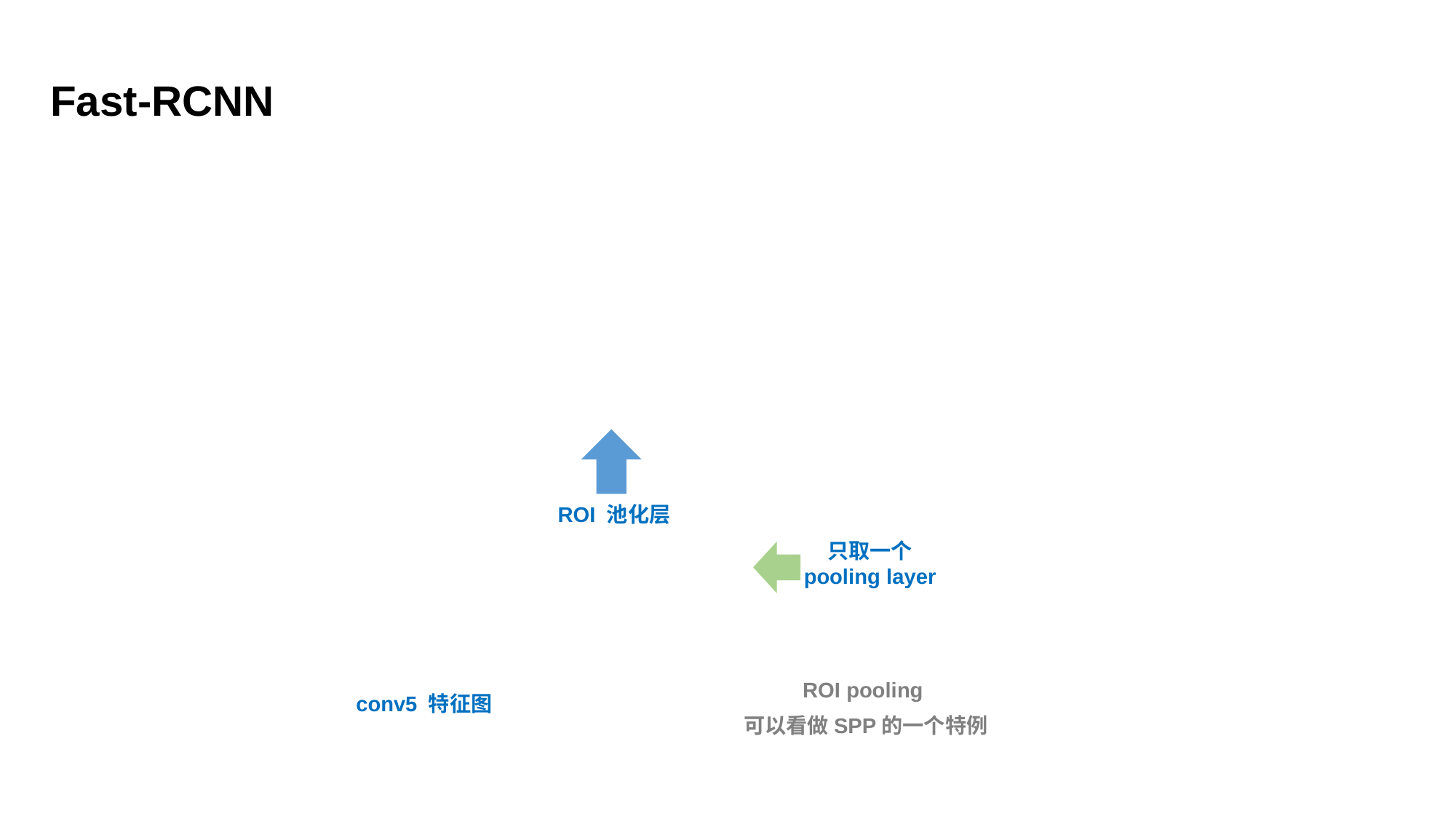

Fast-RCNN

ROI 池化层
只取一个 pooling layer

ROI pooling
可以看做SPP的一个特例
conv5 特征图